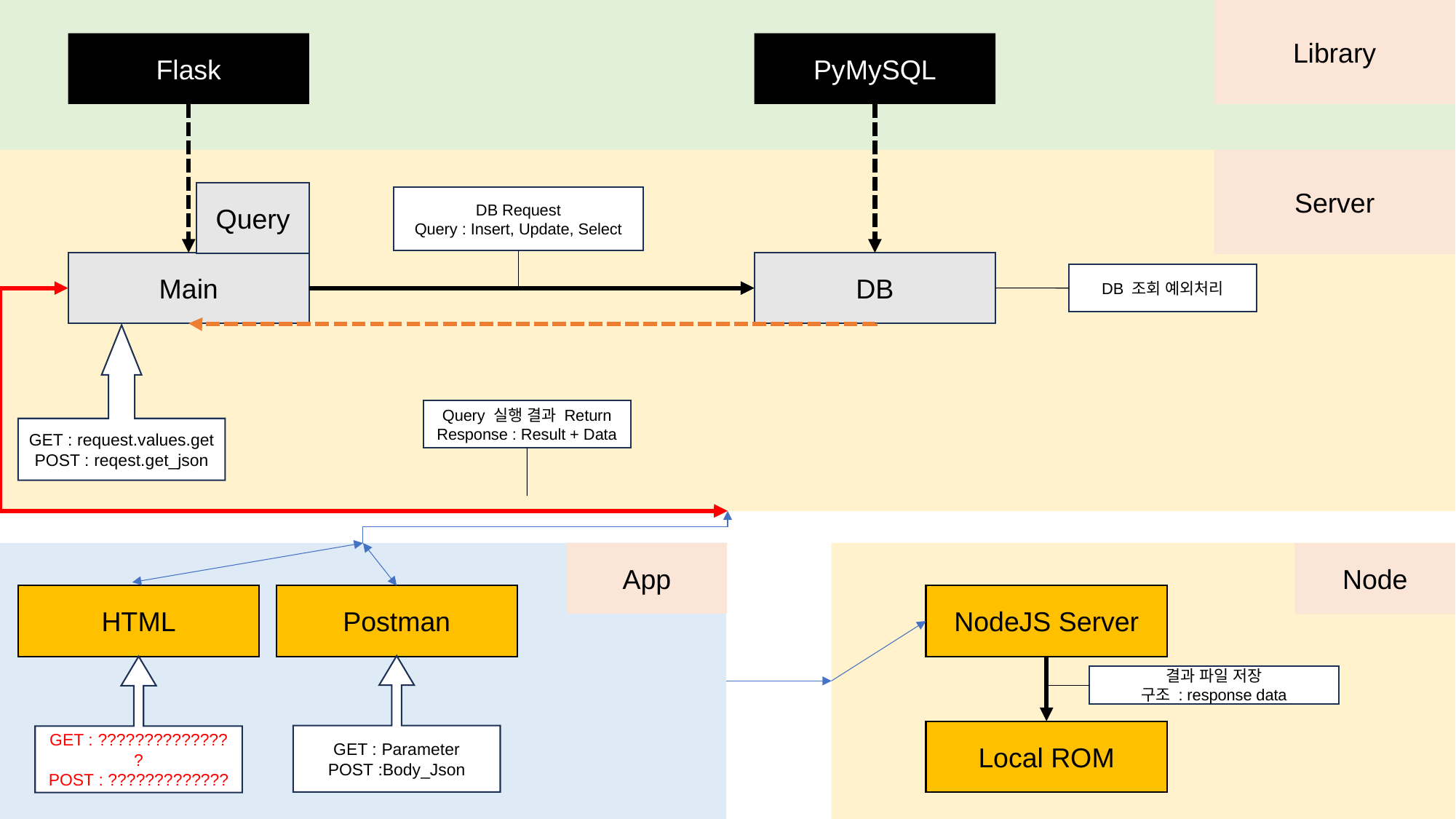

Library
Flask
PyMySQL

Server
Query
DB Request
Query : Insert, Update, Select
Main
DB
DB 조회 예외처리
GET : request.values.get
POST : reqest.get_json
Query 실행 결과 Return
Response : Result + Data

App

Node
HTML
Postman
NodeJS Server
GET : Parameter
POST :Body_Json
GET : ???????????????
POST : ?????????????
결과 파일 저장
구조 : response data
Local ROM